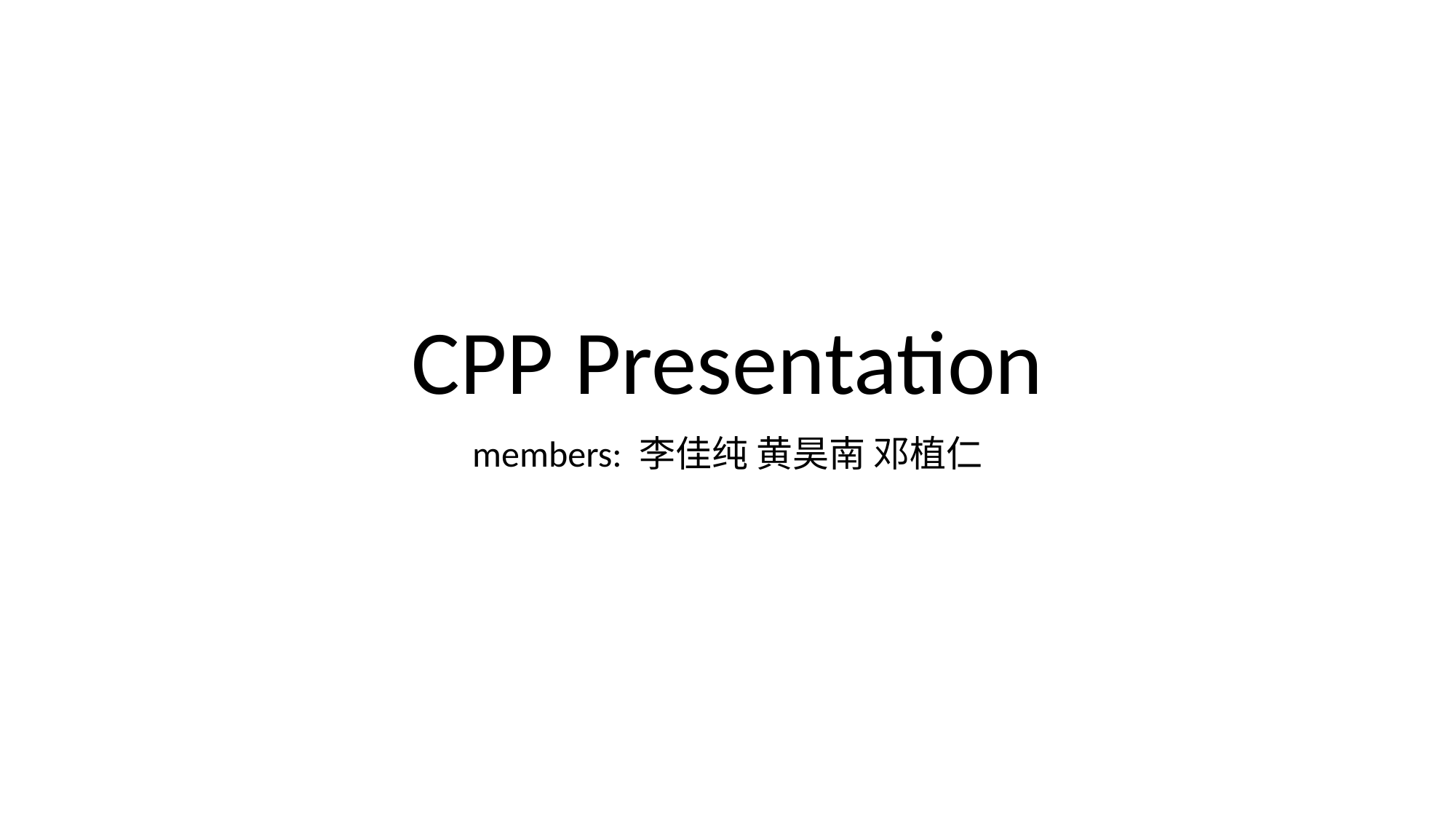

# CPP Presentation
members: 李佳纯 黄昊南 邓植仁